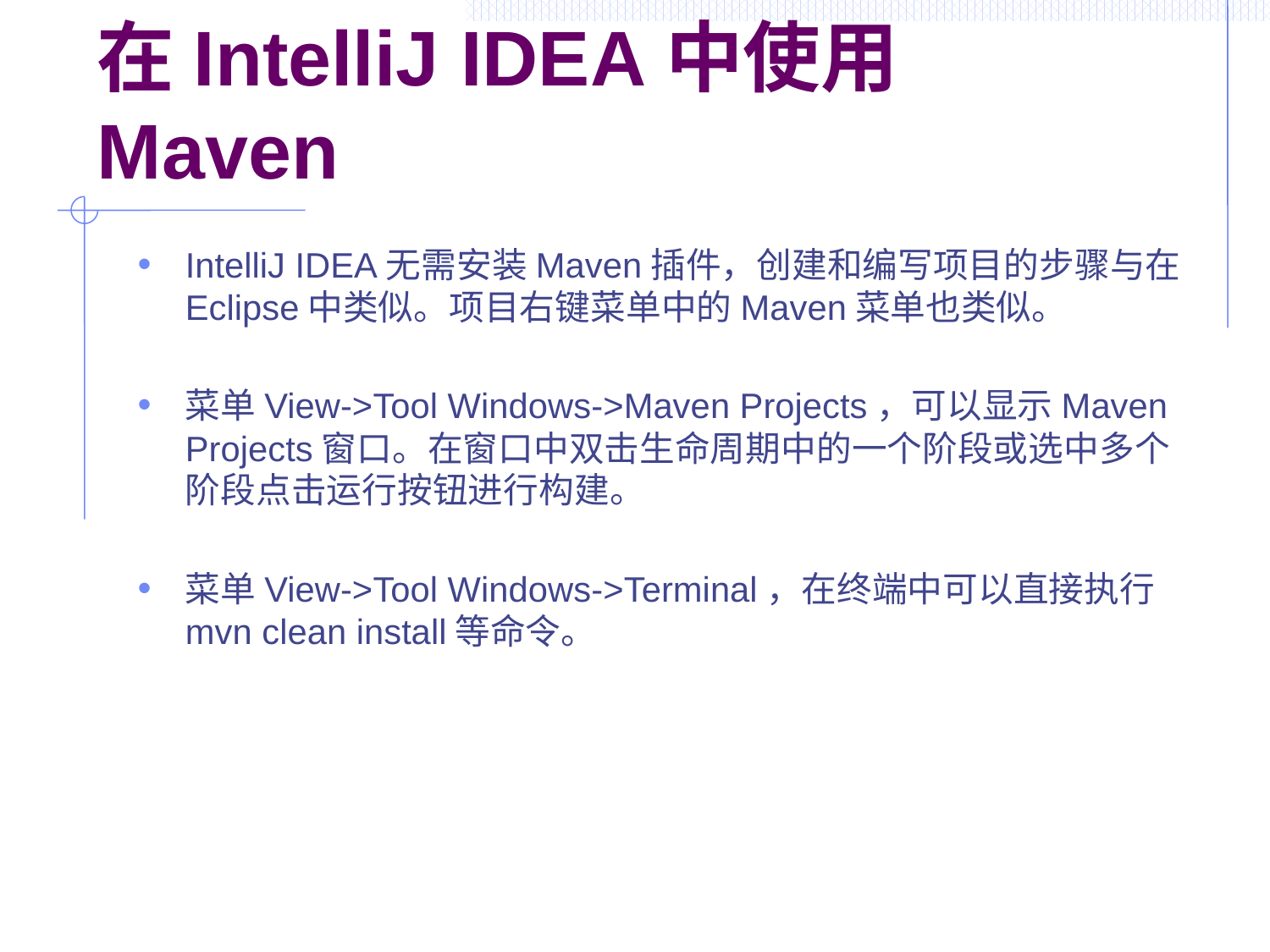

# 在IntelliJ IDEA中使用Maven
IntelliJ IDEA无需安装Maven插件，创建和编写项目的步骤与在Eclipse中类似。项目右键菜单中的Maven菜单也类似。

菜单View->Tool Windows->Maven Projects，可以显示Maven Projects窗口。在窗口中双击生命周期中的一个阶段或选中多个阶段点击运行按钮进行构建。

菜单View->Tool Windows->Terminal，在终端中可以直接执行mvn clean install等命令。